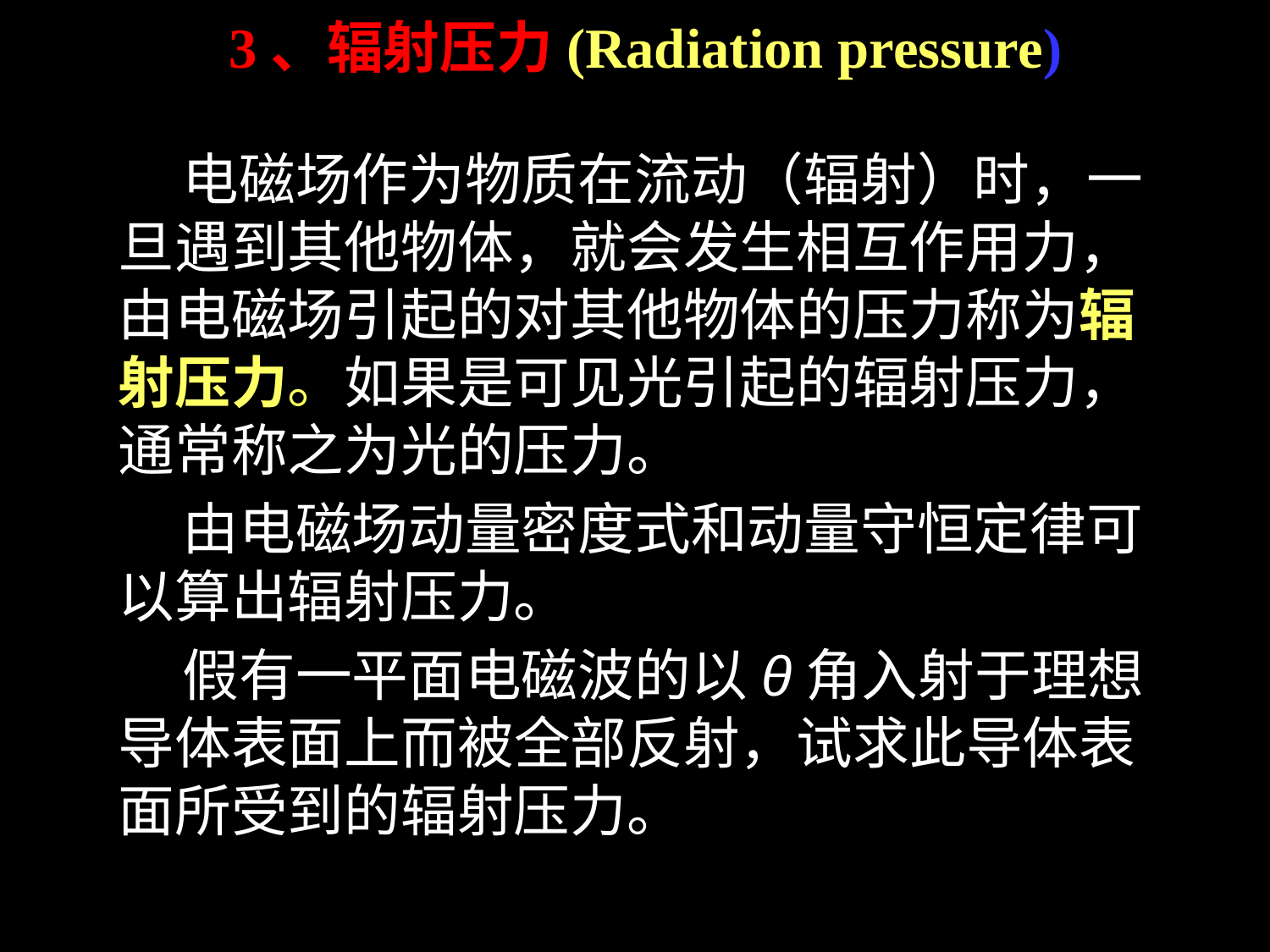

# 3、辐射压力(Radiation pressure)
    电磁场作为物质在流动（辐射）时，一旦遇到其他物体，就会发生相互作用力，由电磁场引起的对其他物体的压力称为辐射压力。如果是可见光引起的辐射压力，通常称之为光的压力。
    由电磁场动量密度式和动量守恒定律可以算出辐射压力。
    假有一平面电磁波的以θ角入射于理想导体表面上而被全部反射，试求此导体表面所受到的辐射压力。